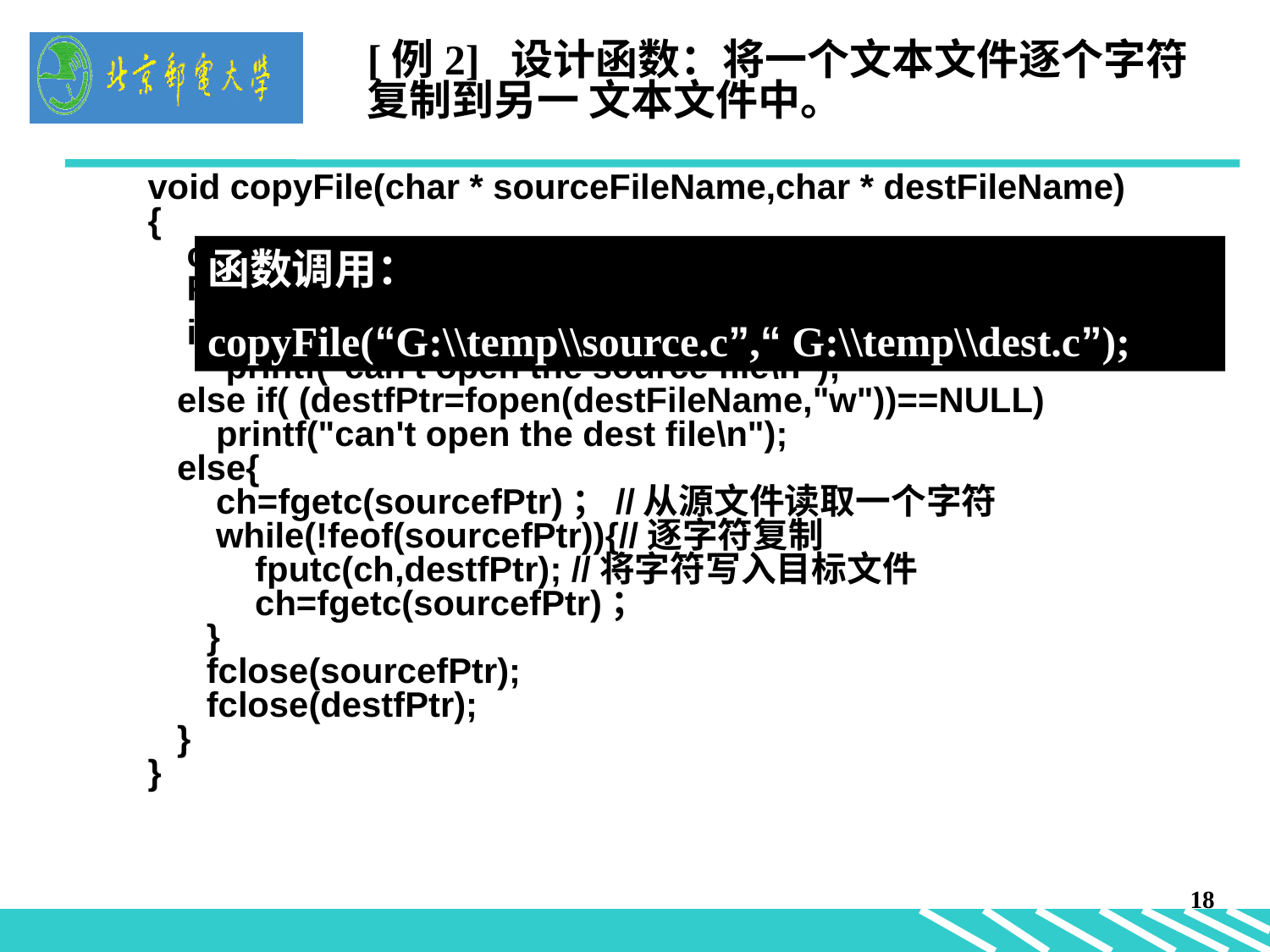

[例2]  设计函数：将一个文本文件逐个字符复制到另一 文本文件中。
void copyFile(char * sourceFileName,char * destFileName)
{
    char ch;
    FILE * sourcefPtr,*destfPtr;

    if( (sourcefPtr=fopen(sourceFileName,"r"))==NULL)
        printf("can't open the source file\n");
   else if( (destfPtr=fopen(destFileName,"w"))==NULL)
       printf("can't open the dest file\n");
   else{
       ch=fgetc(sourcefPtr)；//从源文件读取一个字符
       while(!feof(sourcefPtr)){//逐字符复制
           fputc(ch,destfPtr); //将字符写入目标文件
           ch=fgetc(sourcefPtr)；
      }
      fclose(sourcefPtr);
      fclose(destfPtr);
   }
}
函数调用：
copyFile(“G:\\temp\\source.c”,“ G:\\temp\\dest.c”);
18